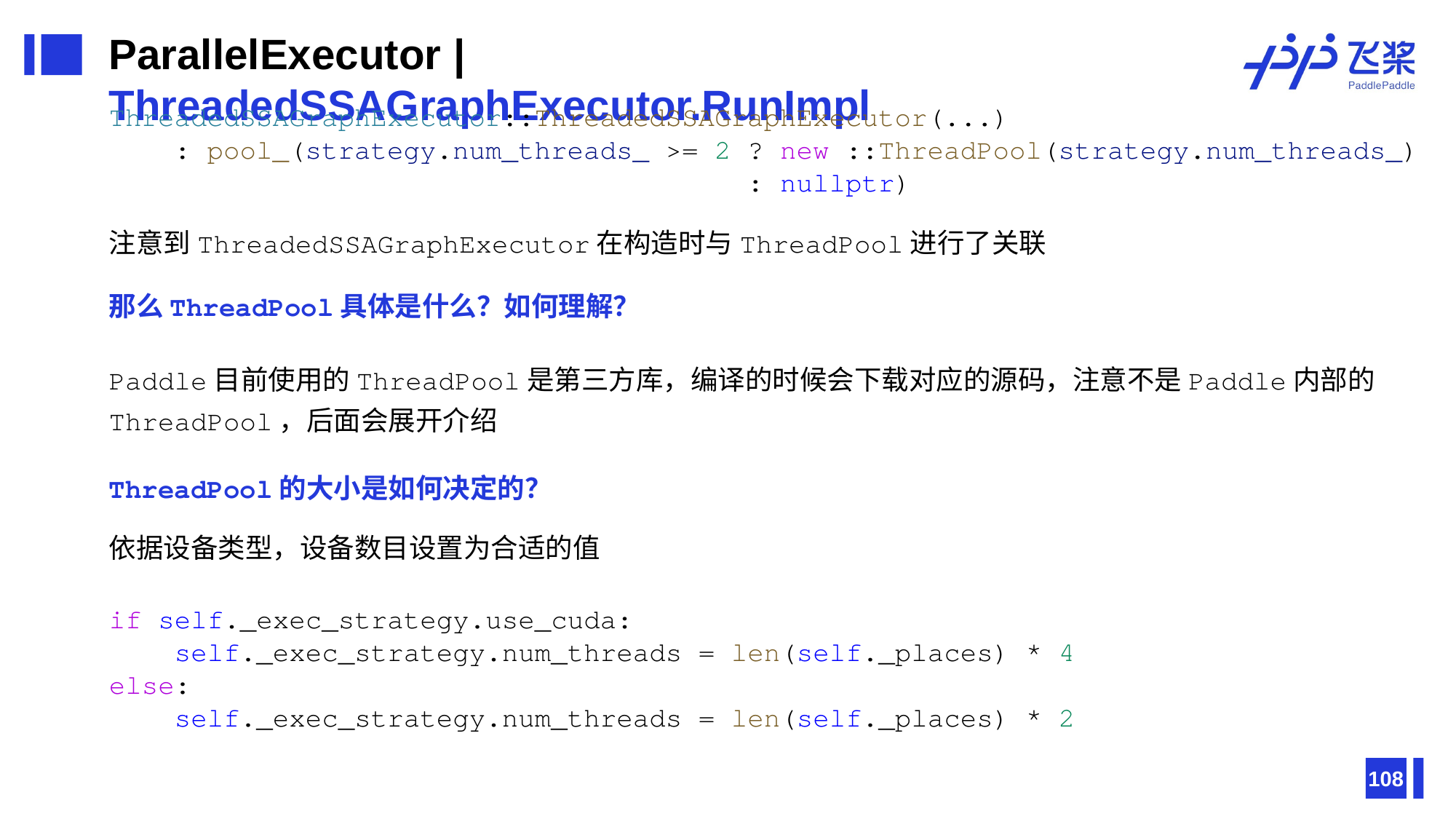

ParallelExecutor | ThreadedSSAGraphExecutor.RunImpl
ThreadedSSAGraphExecutor::ThreadedSSAGraphExecutor(...)
    : pool_(strategy.num_threads_ >= 2 ? new ::ThreadPool(strategy.num_threads_)
                                       : nullptr)
注意到ThreadedSSAGraphExecutor在构造时与ThreadPool进行了关联
那么ThreadPool具体是什么？如何理解？
Paddle目前使用的ThreadPool是第三方库，编译的时候会下载对应的源码，注意不是Paddle内部的ThreadPool，后面会展开介绍
ThreadPool的大小是如何决定的？
依据设备类型，设备数目设置为合适的值
if self._exec_strategy.use_cuda:
    self._exec_strategy.num_threads = len(self._places) * 4
else:
    self._exec_strategy.num_threads = len(self._places) * 2
108